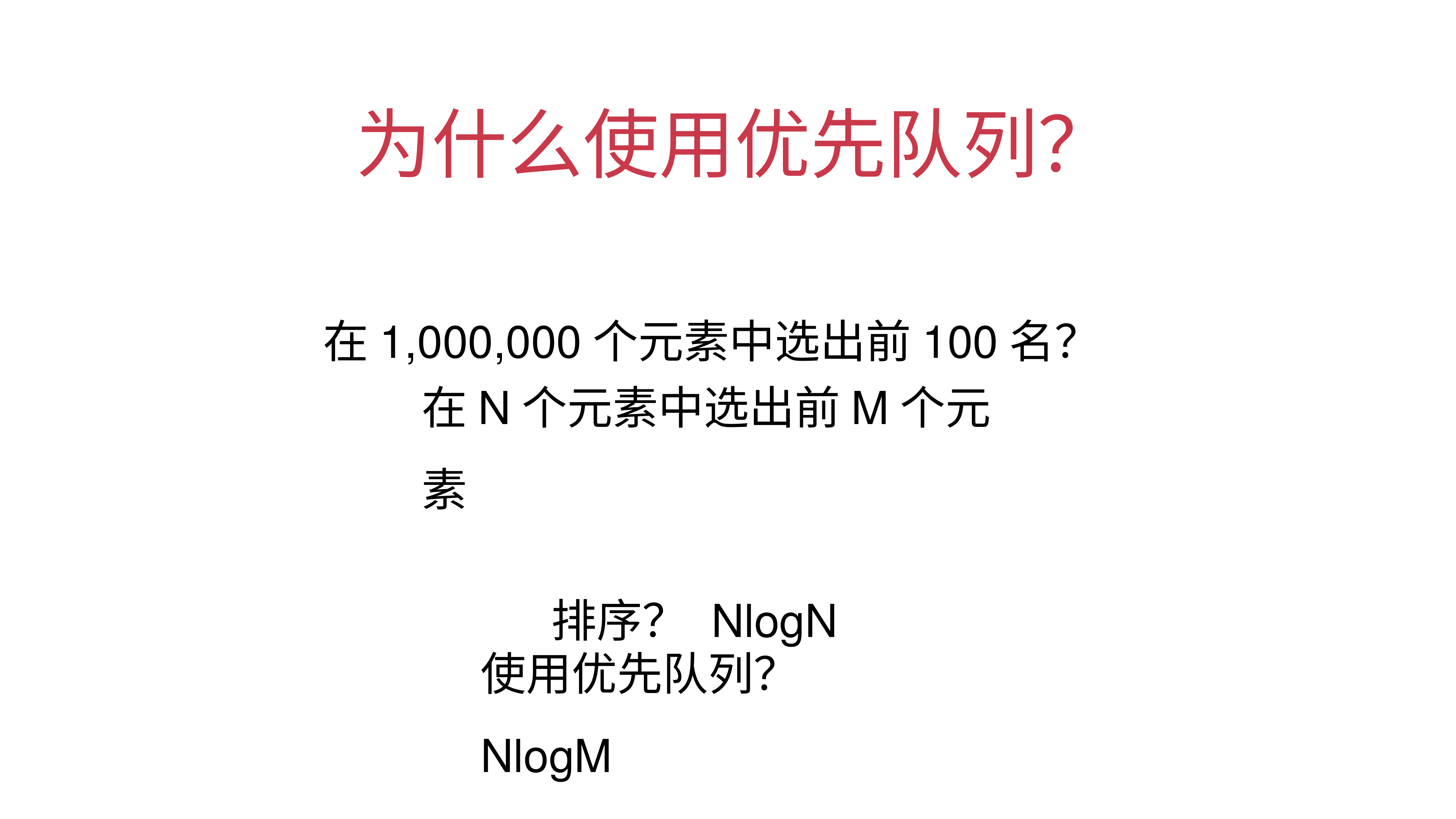

# 为什么使用优先队列？
在1,000,000个元素中选出前100名？
在N个元素中选出前M个元素
排序？ NlogN
使用优先队列？ NlogM